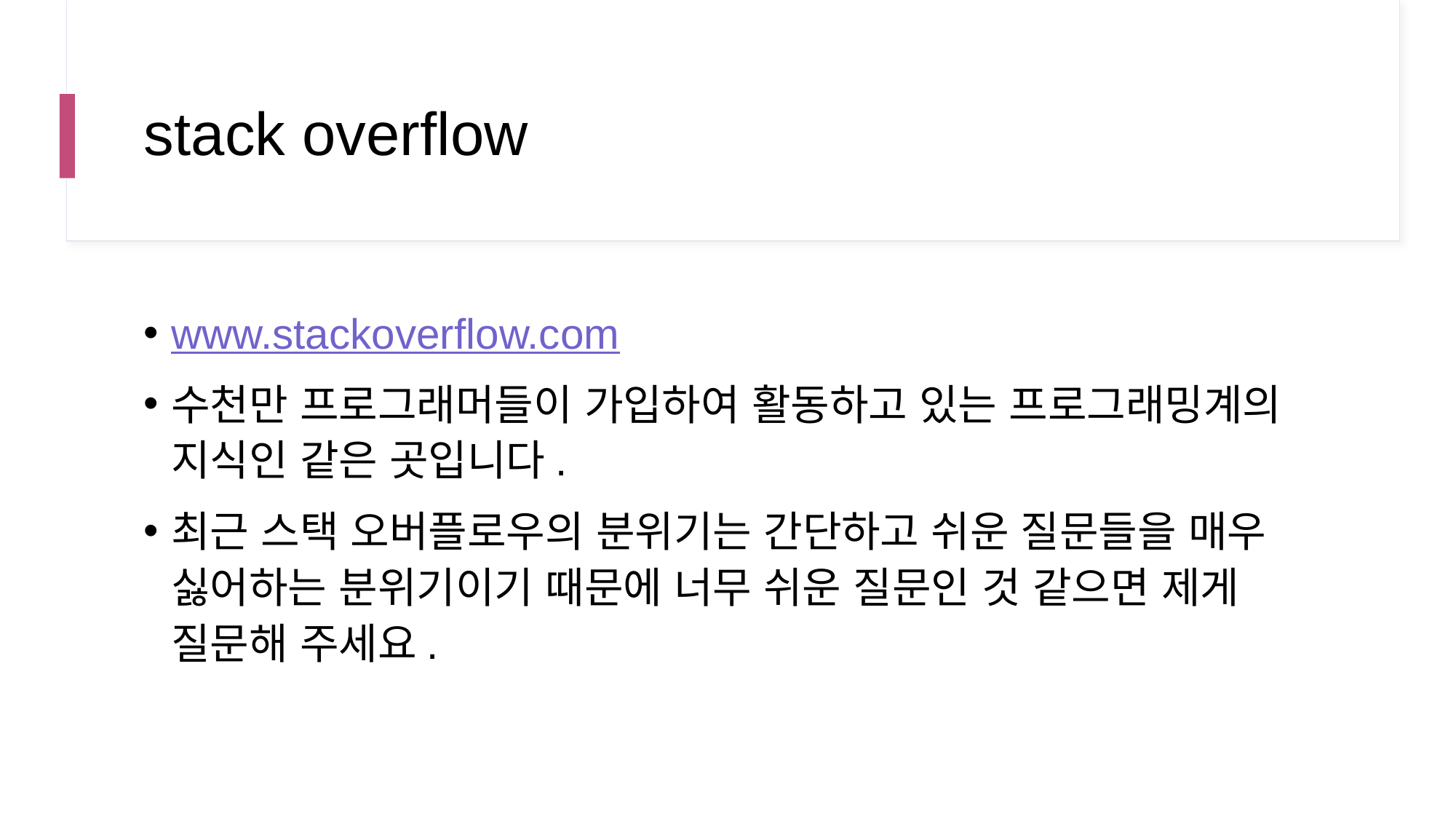

# stack overflow
www.stackoverflow.com
수천만 프로그래머들이 가입하여 활동하고 있는 프로그래밍계의 지식인 같은 곳입니다.
최근 스택 오버플로우의 분위기는 간단하고 쉬운 질문들을 매우 싫어하는 분위기이기 때문에 너무 쉬운 질문인 것 같으면 제게 질문해 주세요.